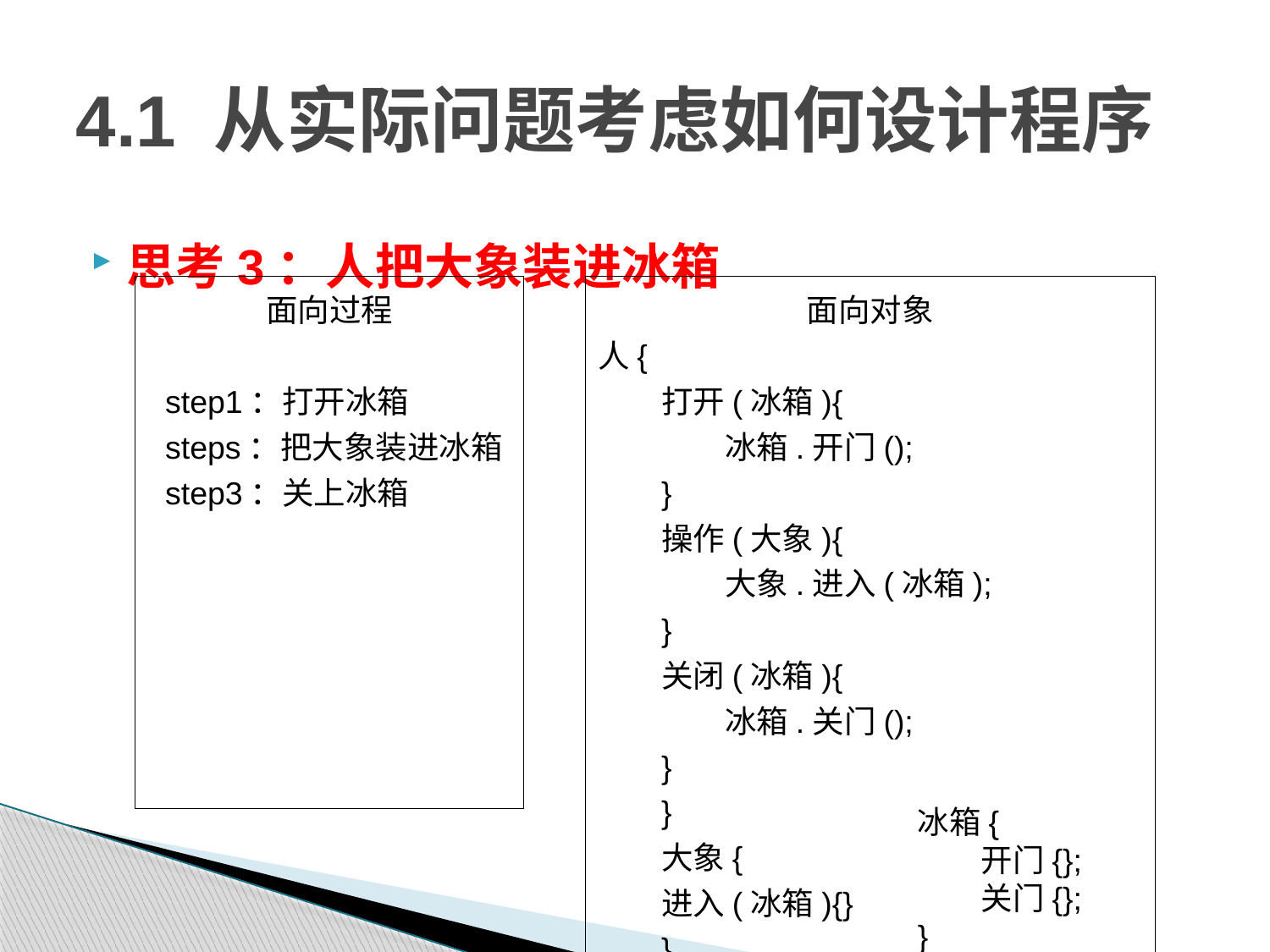

# 4.1 从实际问题考虑如何设计程序
思考3：人把大象装进冰箱
面向过程

  step1：打开冰箱
  steps：把大象装进冰箱
  step3：关上冰箱
面向对象
人{
打开(冰箱){
冰箱.开门();
}
操作(大象){
大象.进入(冰箱);
}
关闭(冰箱){
冰箱.关门();
}
}
大象{
进入(冰箱){}
}
冰箱{
开门{};
关门{};
}